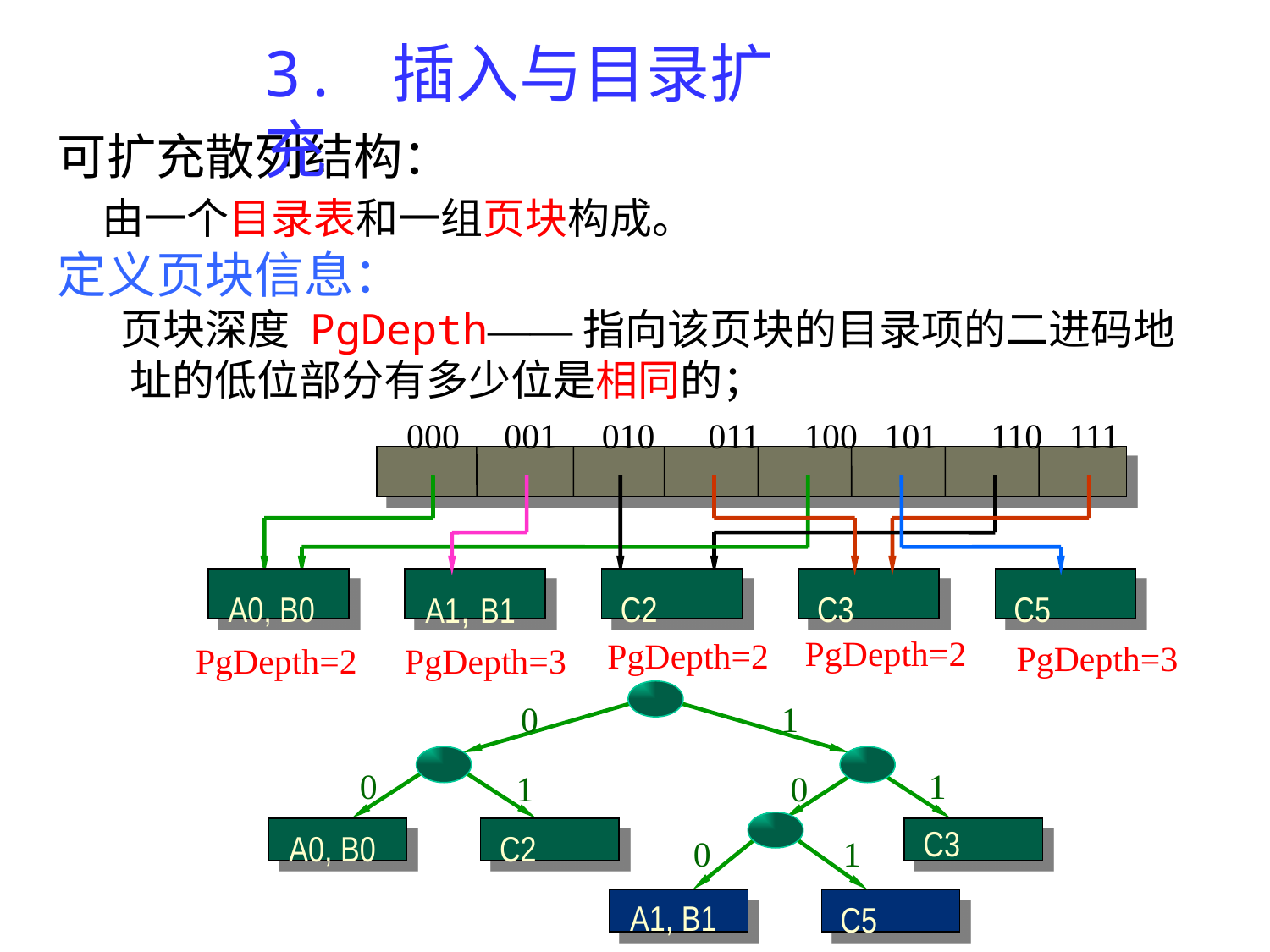

3. 插入与目录扩充
#

可扩充散列结构：
   由一个目录表和一组页块构成。
定义页块信息：
页块深度 PgDepth——指向该页块的目录项的二进码地址的低位部分有多少位是相同的；
000     001     010      011     100   101      110   111

A1, B1
A0, B0
C2
C3
C5
PgDepth=2
PgDepth=2
PgDepth=3
PgDepth=2
PgDepth=3

0
1

0
1

1
0

C3

A0, B0
C2

0
1

A1, B1

C5